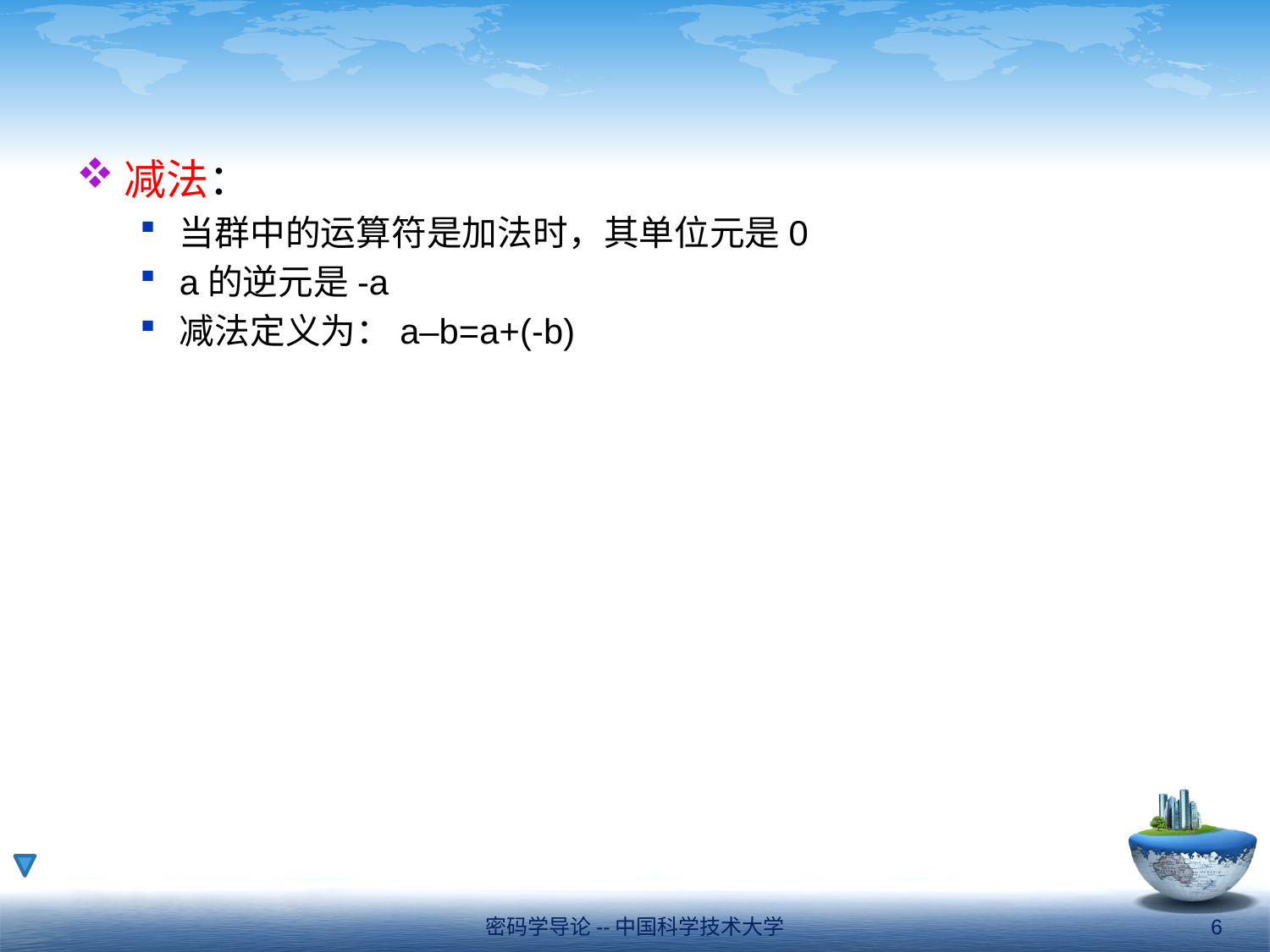

#
减法：
当群中的运算符是加法时，其单位元是0
a的逆元是-a
减法定义为：a–b=a+(-b)

密码学导论--中国科学技术大学
6